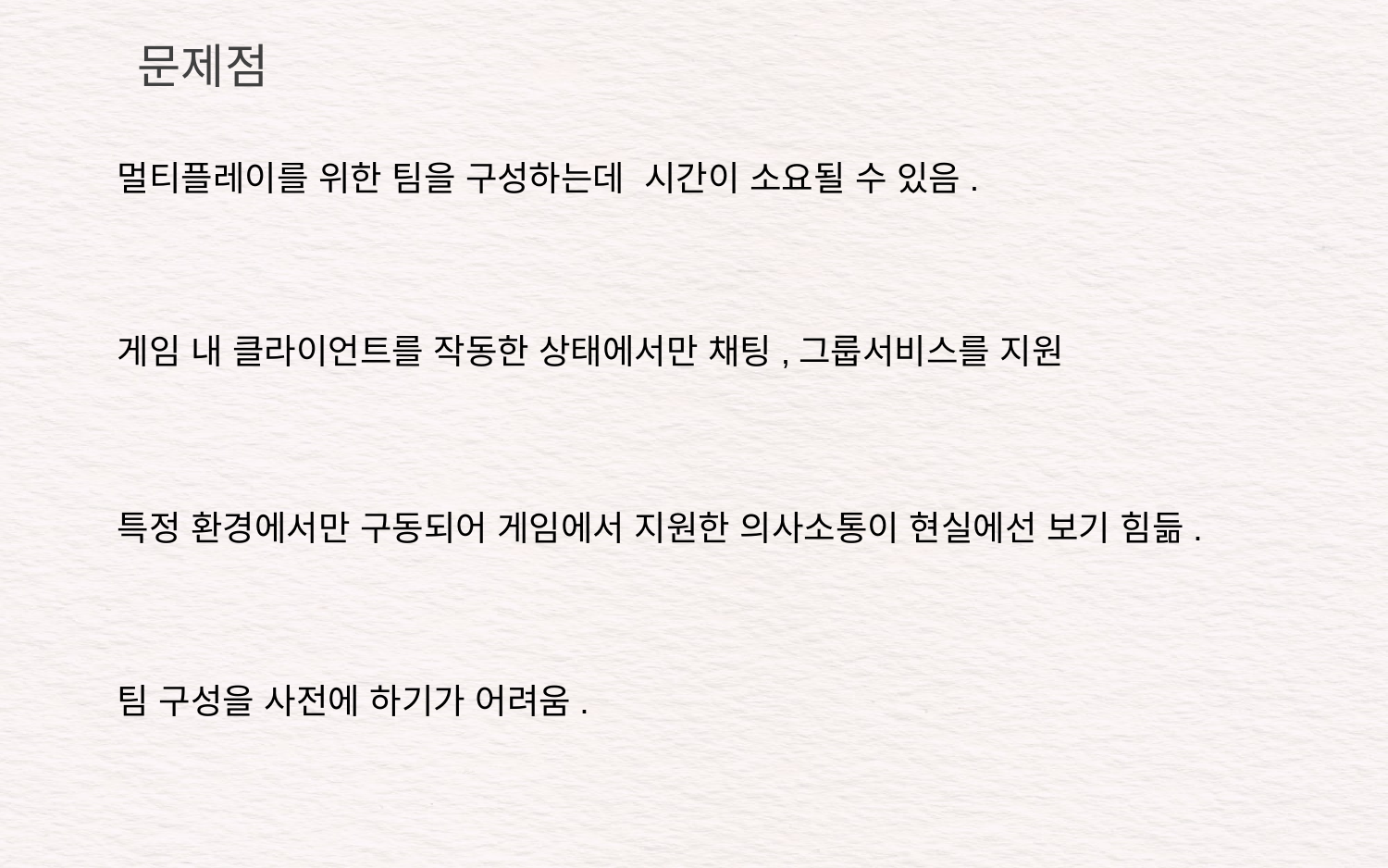

# 문제점
멀티플레이를 위한 팀을 구성하는데  시간이 소요될 수 있음.
게임 내 클라이언트를 작동한 상태에서만 채팅,그룹서비스를 지원
특정 환경에서만 구동되어 게임에서 지원한 의사소통이 현실에선 보기 힘듦.
팀 구성을 사전에 하기가 어려움.